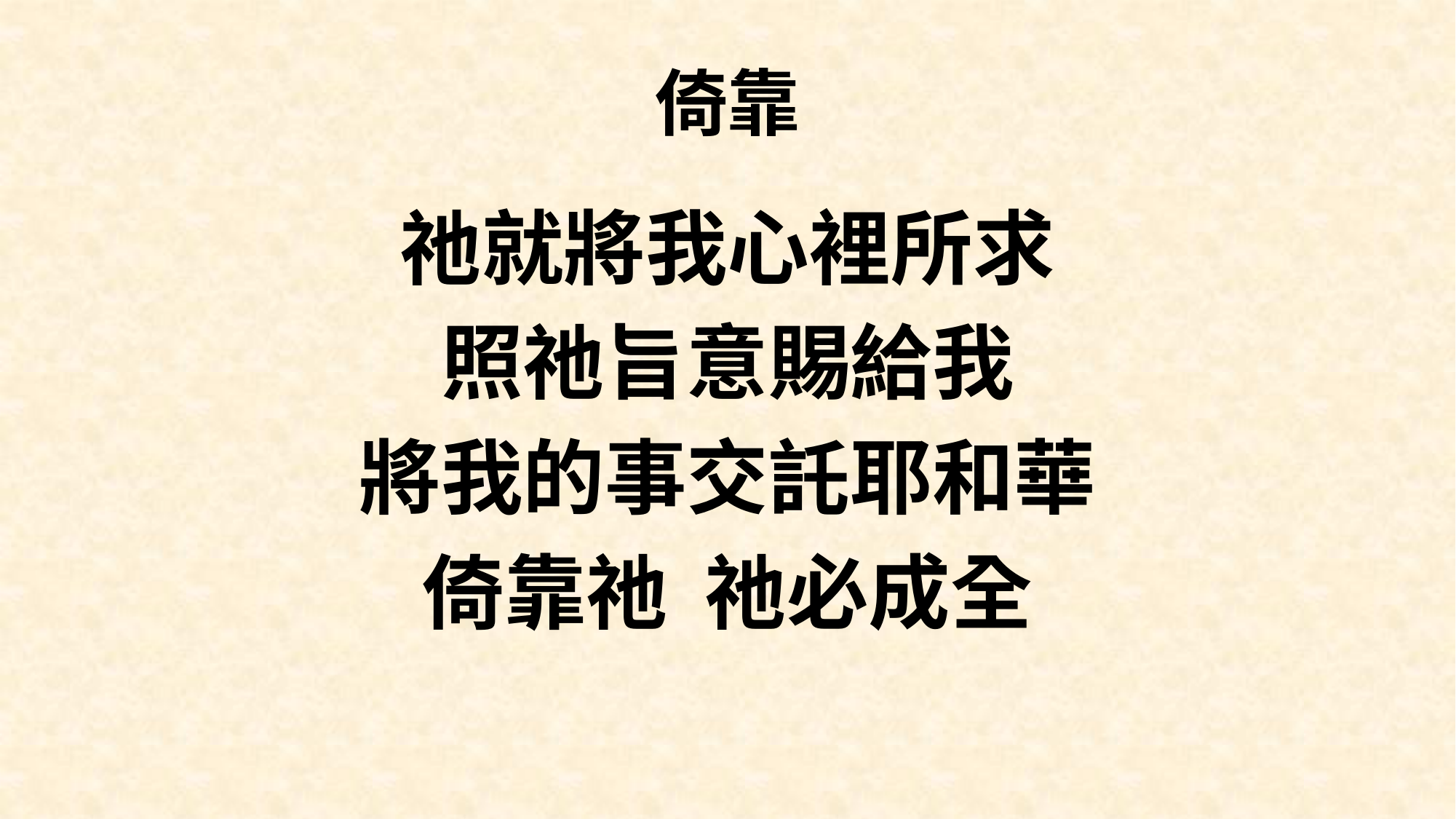

# 倚靠
祂就將我心裡所求
照祂旨意賜給我
將我的事交託耶和華
倚靠祂  祂必成全